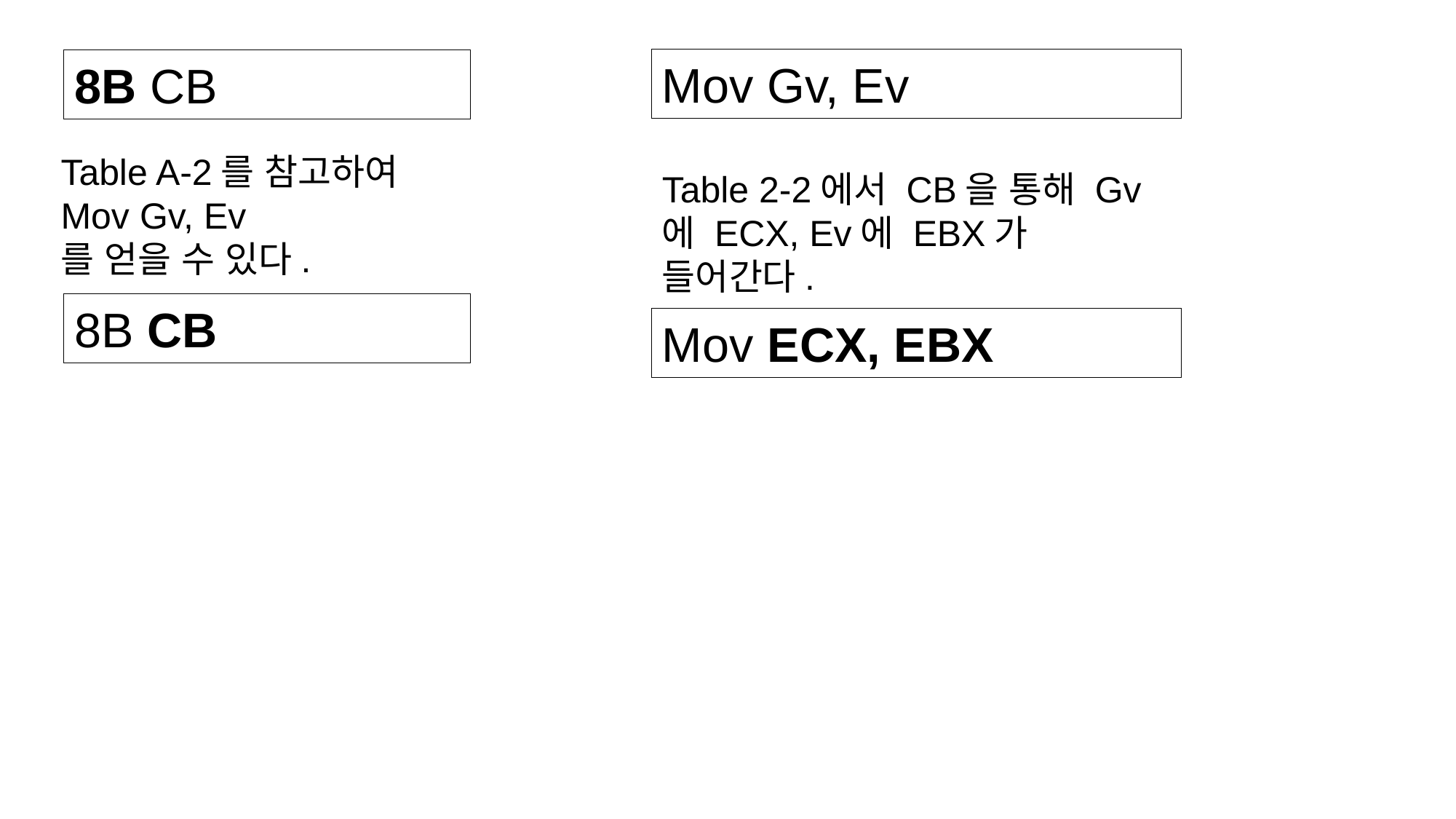

Mov Gv, Ev
8B CB
Table A-2를 참고하여
Mov Gv, Ev
를 얻을 수 있다.
Table 2-2에서 CB을 통해 Gv에 ECX, Ev에 EBX가 들어간다.
8B CB
Mov ECX, EBX